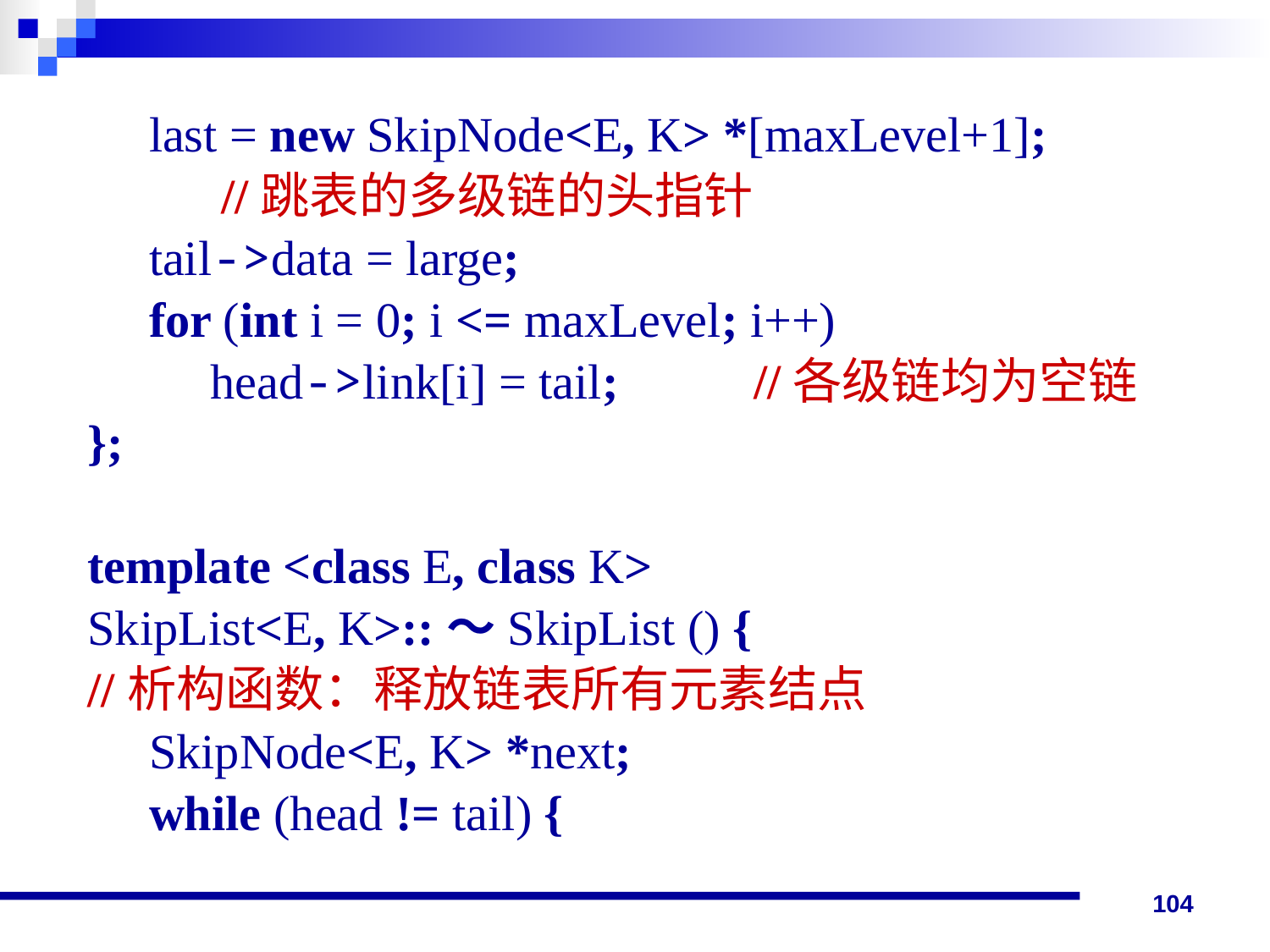

last = new SkipNode<E, K> *[maxLevel+1];
 	       //跳表的多级链的头指针
     tail->data = large;
     for (int i = 0; i <= maxLevel; i++)
          head->link[i] = tail;           //各级链均为空链
};

template <class E, class K>
SkipList<E, K>::～SkipList () {
//析构函数：释放链表所有元素结点
     SkipNode<E, K> *next;
     while (head != tail) {
104